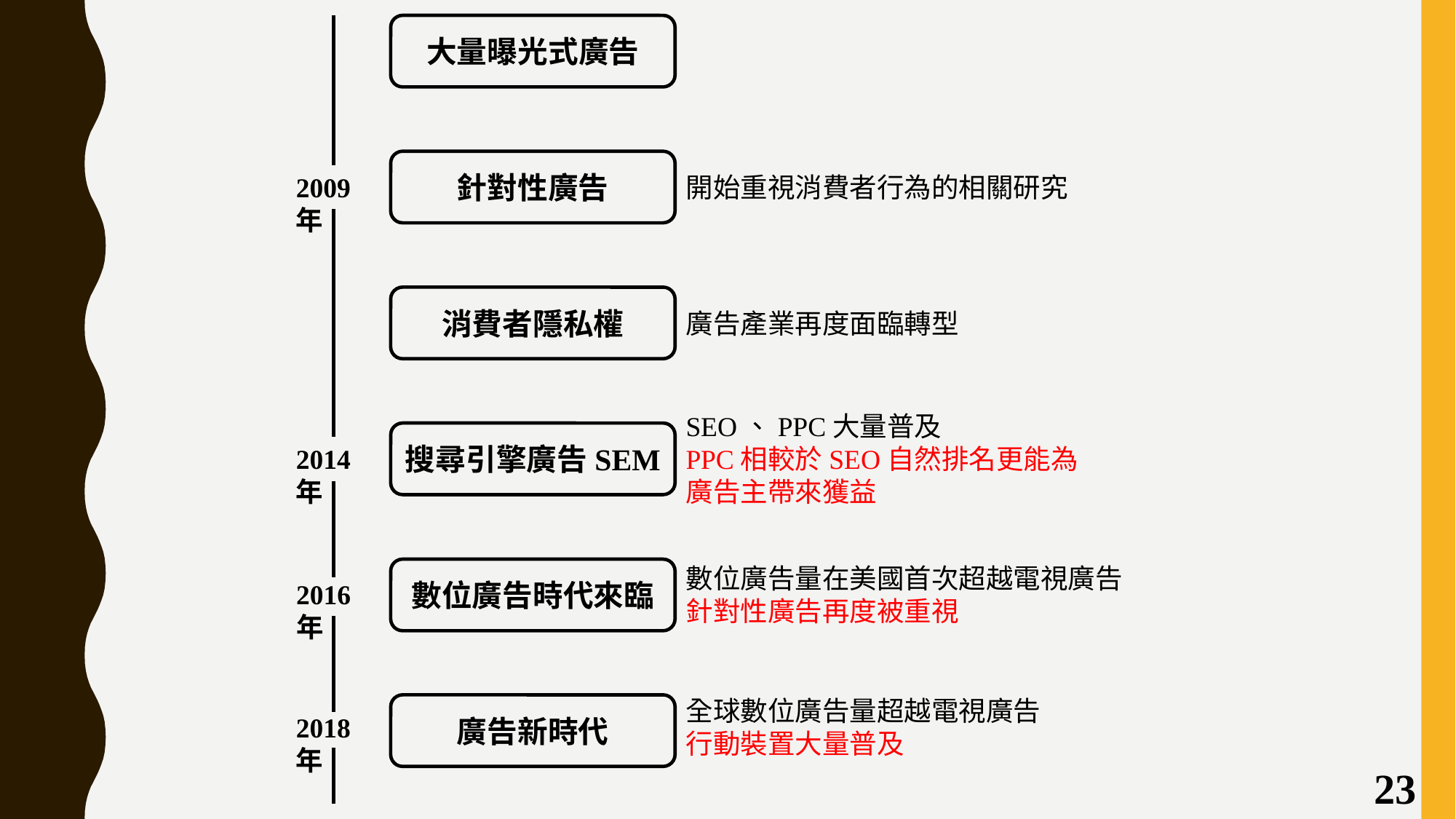

大量曝光式廣告
針對性廣告
2009年
開始重視消費者行為的相關研究
消費者隱私權
廣告產業再度面臨轉型
SEO、PPC大量普及
PPC相較於SEO自然排名更能為廣告主帶來獲益
搜尋引擎廣告SEM
2014年
數位廣告量在美國首次超越電視廣告
針對性廣告再度被重視
數位廣告時代來臨
2016年
全球數位廣告量超越電視廣告
行動裝置大量普及
廣告新時代
2018年
23